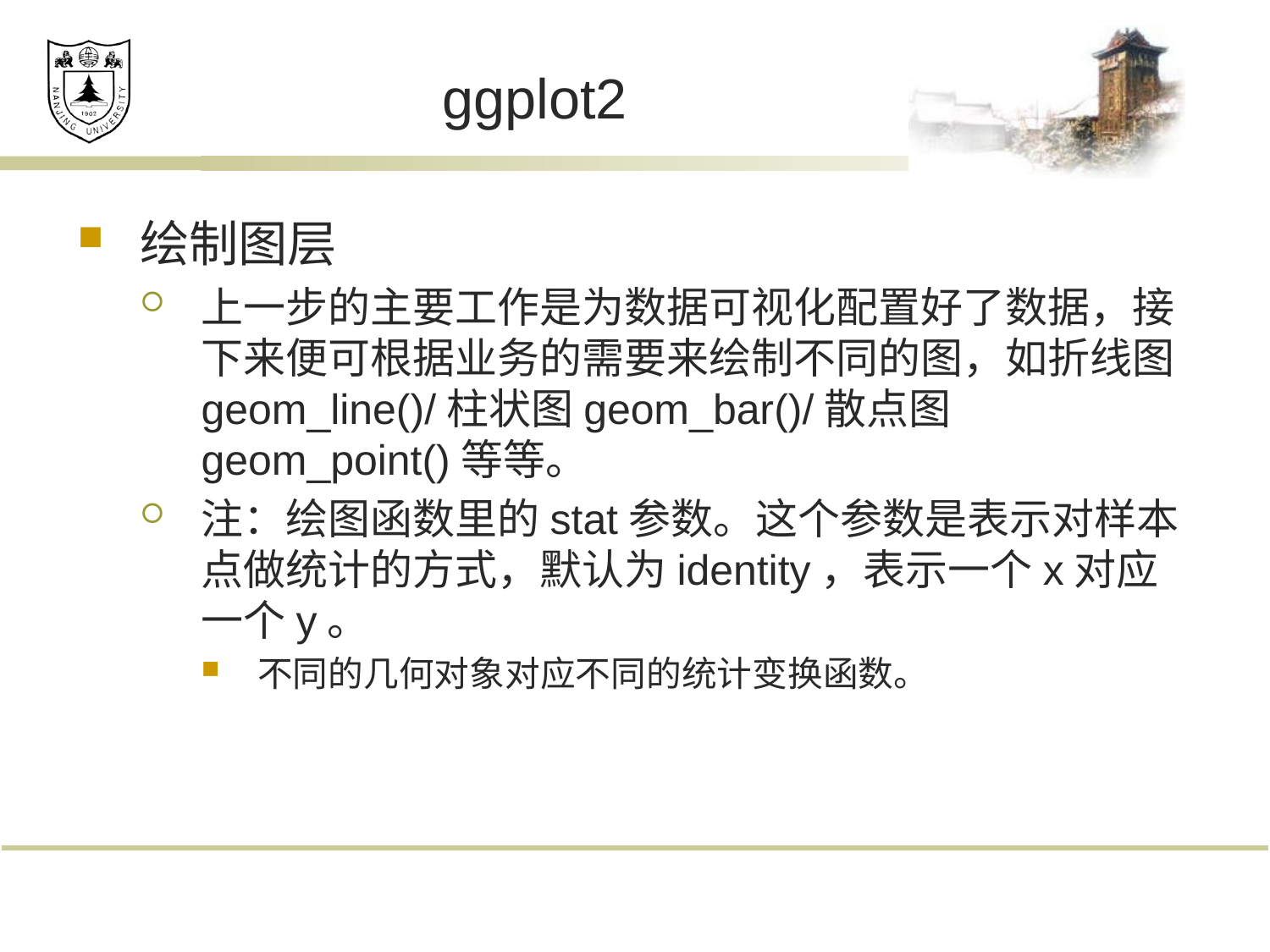

# ggplot2
绘制图层
上一步的主要工作是为数据可视化配置好了数据，接下来便可根据业务的需要来绘制不同的图，如折线图geom_line()/柱状图geom_bar()/散点图geom_point()等等。
注：绘图函数里的stat参数。这个参数是表示对样本点做统计的方式，默认为identity，表示一个x对应一个y。
不同的几何对象对应不同的统计变换函数。